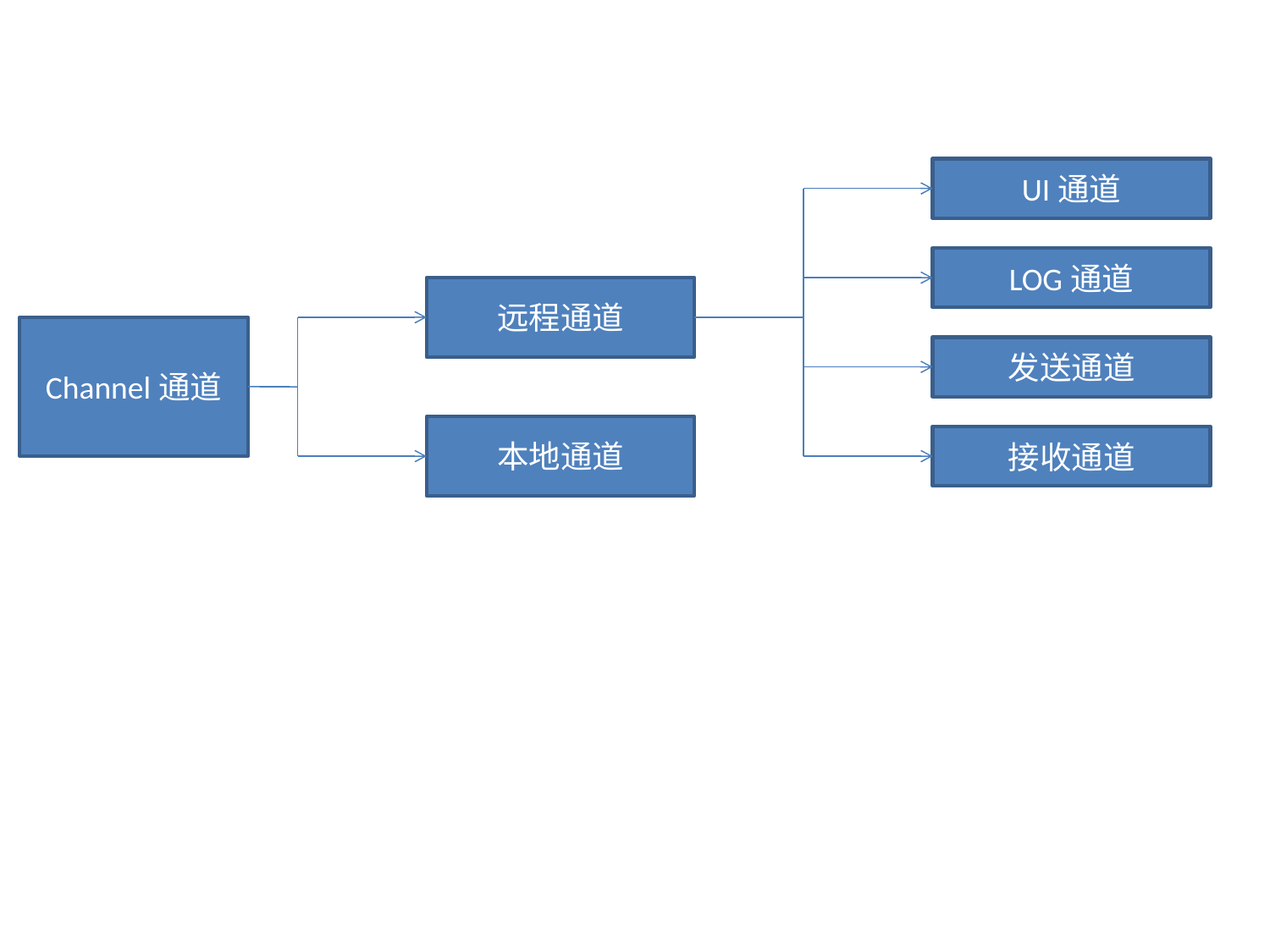

UI通道
LOG通道
远程通道
Channel通道
发送通道
本地通道
接收通道